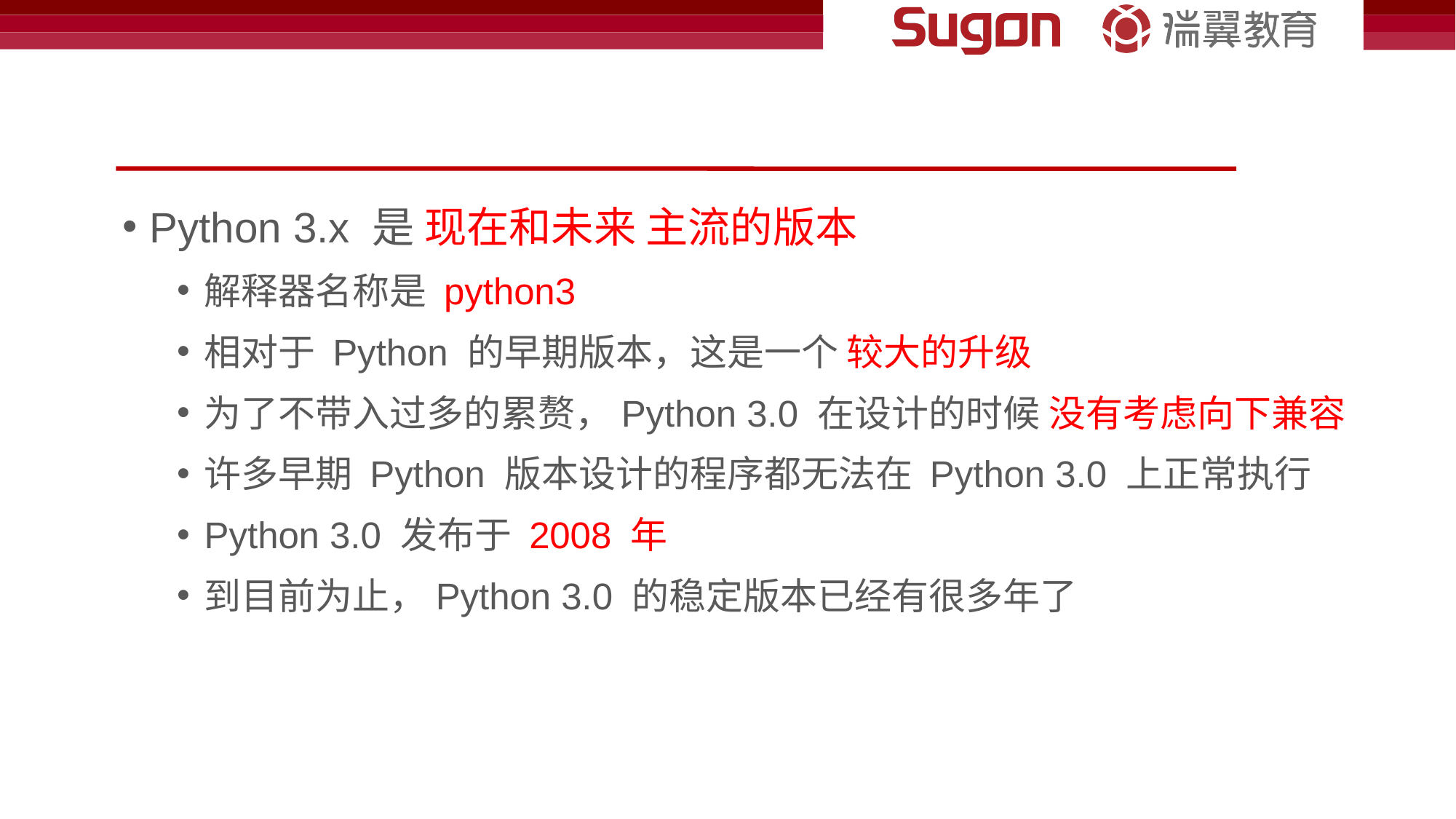

#
Python 3.x 是 现在和未来 主流的版本
解释器名称是 python3
相对于 Python 的早期版本，这是一个 较大的升级
为了不带入过多的累赘，Python 3.0 在设计的时候 没有考虑向下兼容
许多早期 Python 版本设计的程序都无法在 Python 3.0 上正常执行
Python 3.0 发布于 2008 年
到目前为止，Python 3.0 的稳定版本已经有很多年了